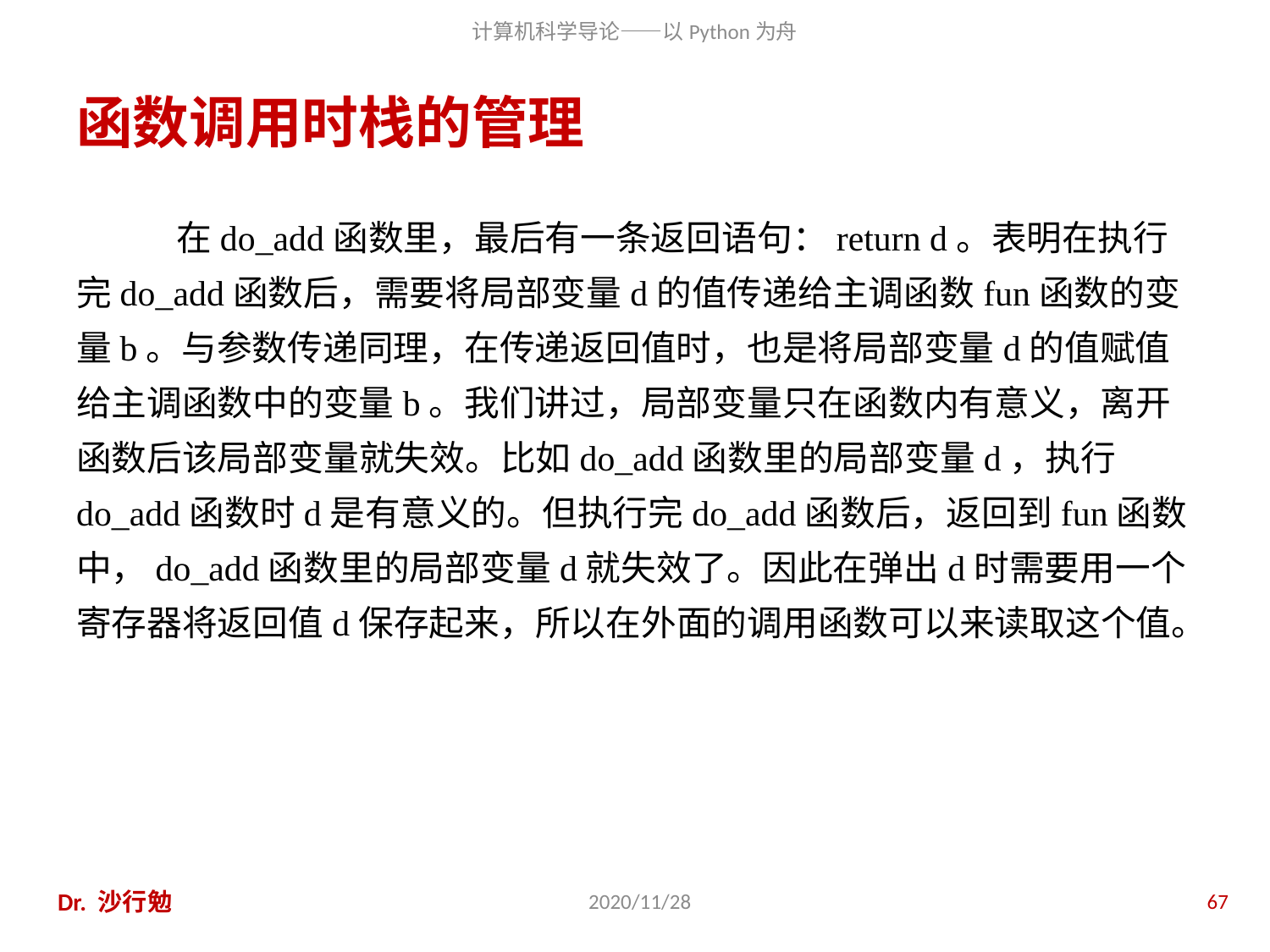

# 函数调用时栈的管理
在do_add函数里，最后有一条返回语句：return d。表明在执行完do_add函数后，需要将局部变量d的值传递给主调函数fun函数的变量b。与参数传递同理，在传递返回值时，也是将局部变量d的值赋值给主调函数中的变量b。我们讲过，局部变量只在函数内有意义，离开函数后该局部变量就失效。比如do_add函数里的局部变量d，执行do_add函数时d是有意义的。但执行完do_add函数后，返回到fun函数中，do_add函数里的局部变量d就失效了。因此在弹出d时需要用一个寄存器将返回值d保存起来，所以在外面的调用函数可以来读取这个值。
Dr. 沙行勉
2020/11/28
67